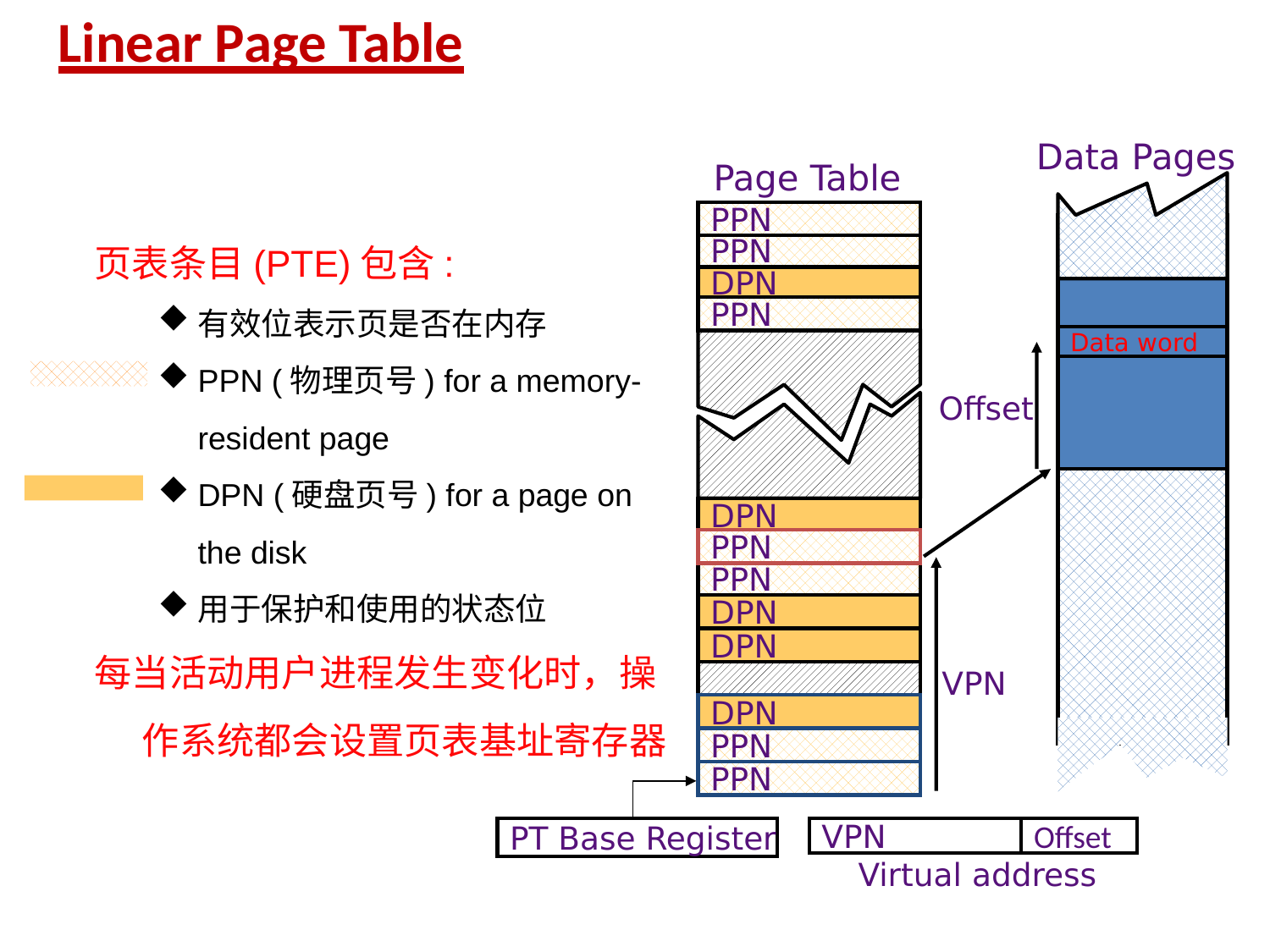

# Linear Page Table
Data Pages

Data word

Page Table
PPN
页表条目(PTE)包含:
有效位表示页是否在内存
PPN (物理页号) for a memory-resident page
DPN (硬盘页号) for a page on the disk
用于保护和使用的状态位
每当活动用户进程发生变化时，操作系统都会设置页表基址寄存器
PPN
DPN
PPN

Offset

DPN
PPN

PPN
DPN
DPN
VPN

DPN
PPN
PPN

PT Base Register
VPN
Offset
Virtual address